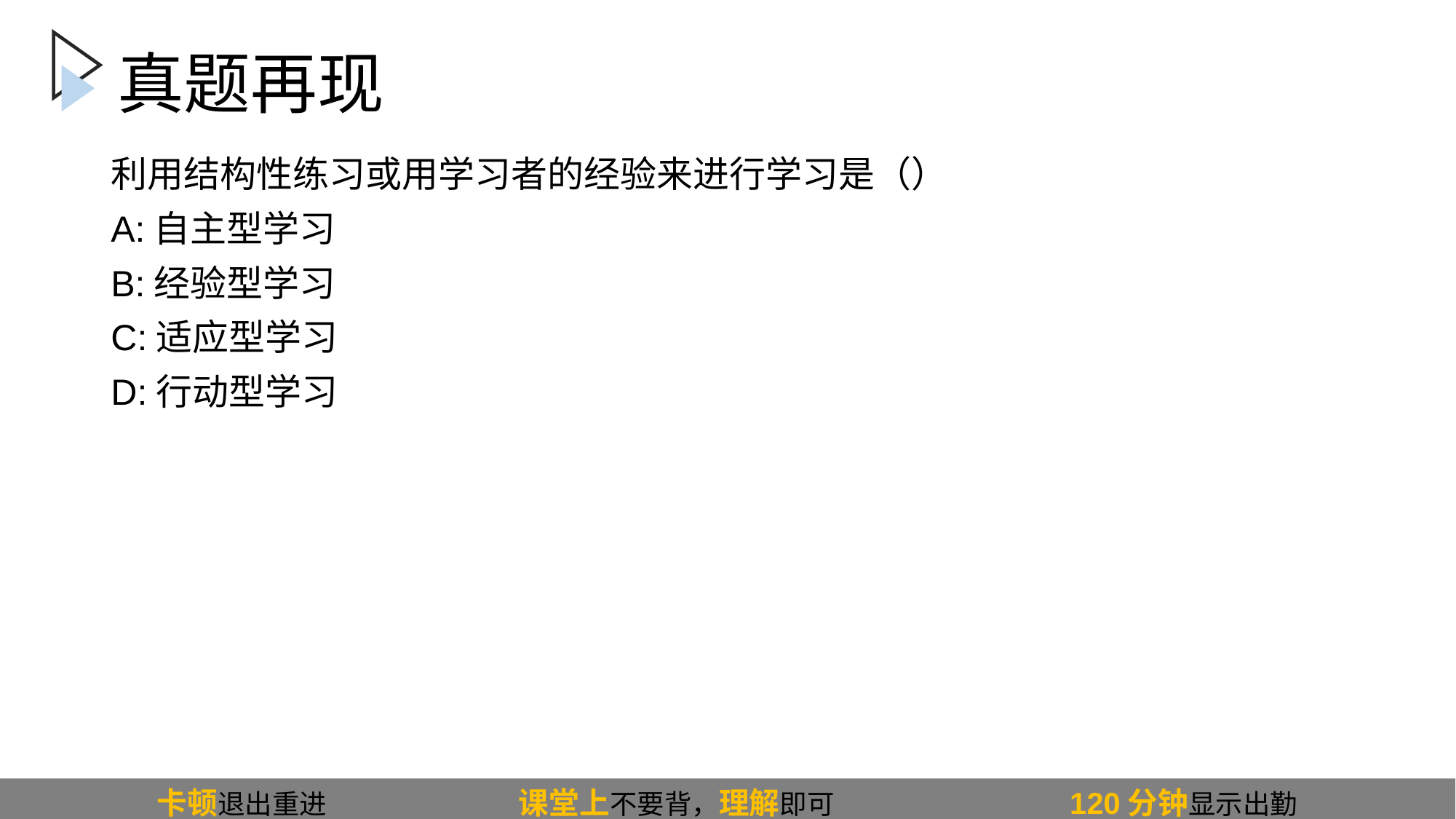

# 真题再现
利用结构性练习或用学习者的经验来进行学习是（）
A:自主型学习
B:经验型学习
C:适应型学习
D:行动型学习